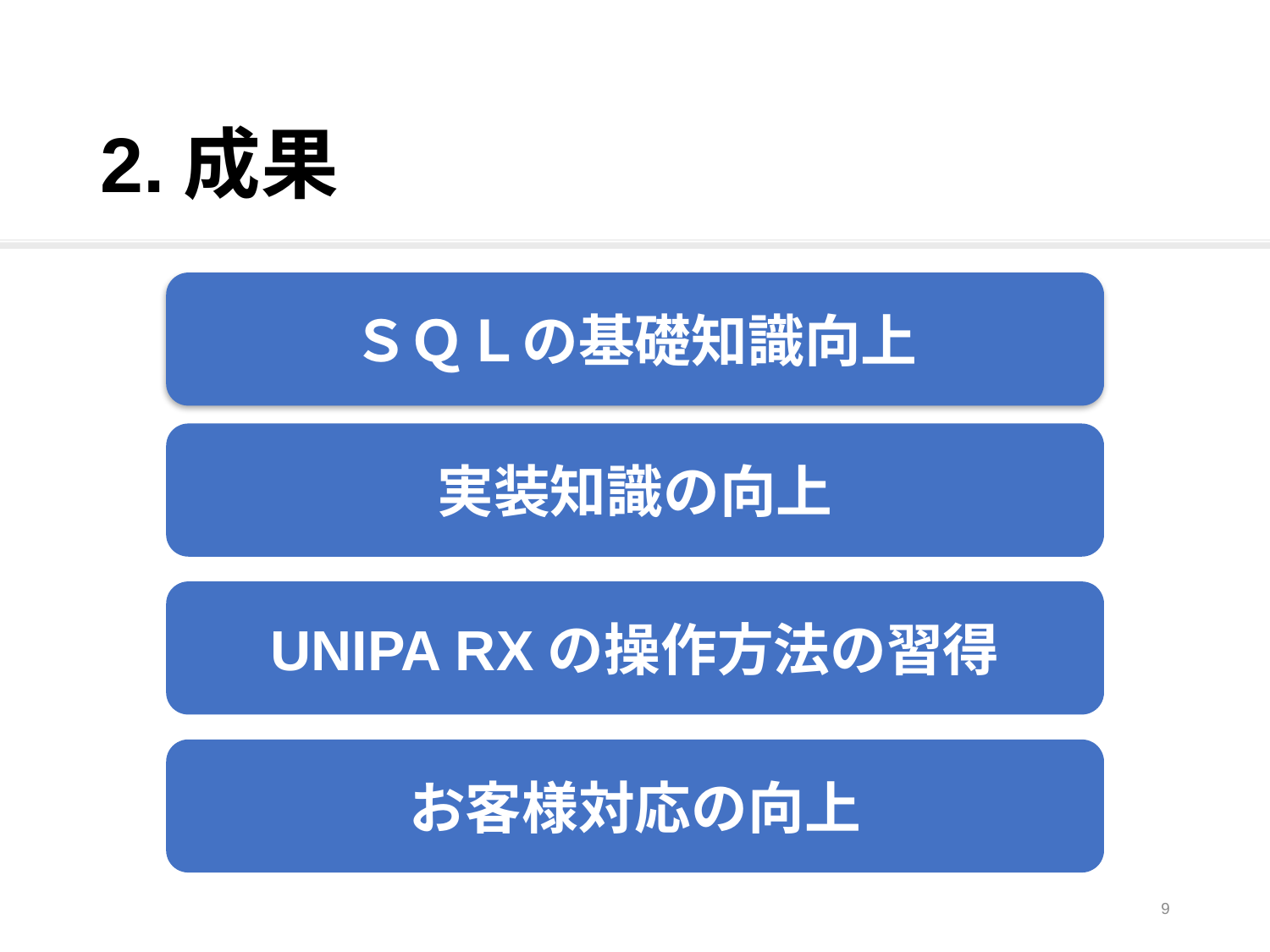

# 2.成果

ＳＱＬの基礎知識向上
実装知識の向上
UNIPA RXの操作方法の習得
お客様対応の向上
9